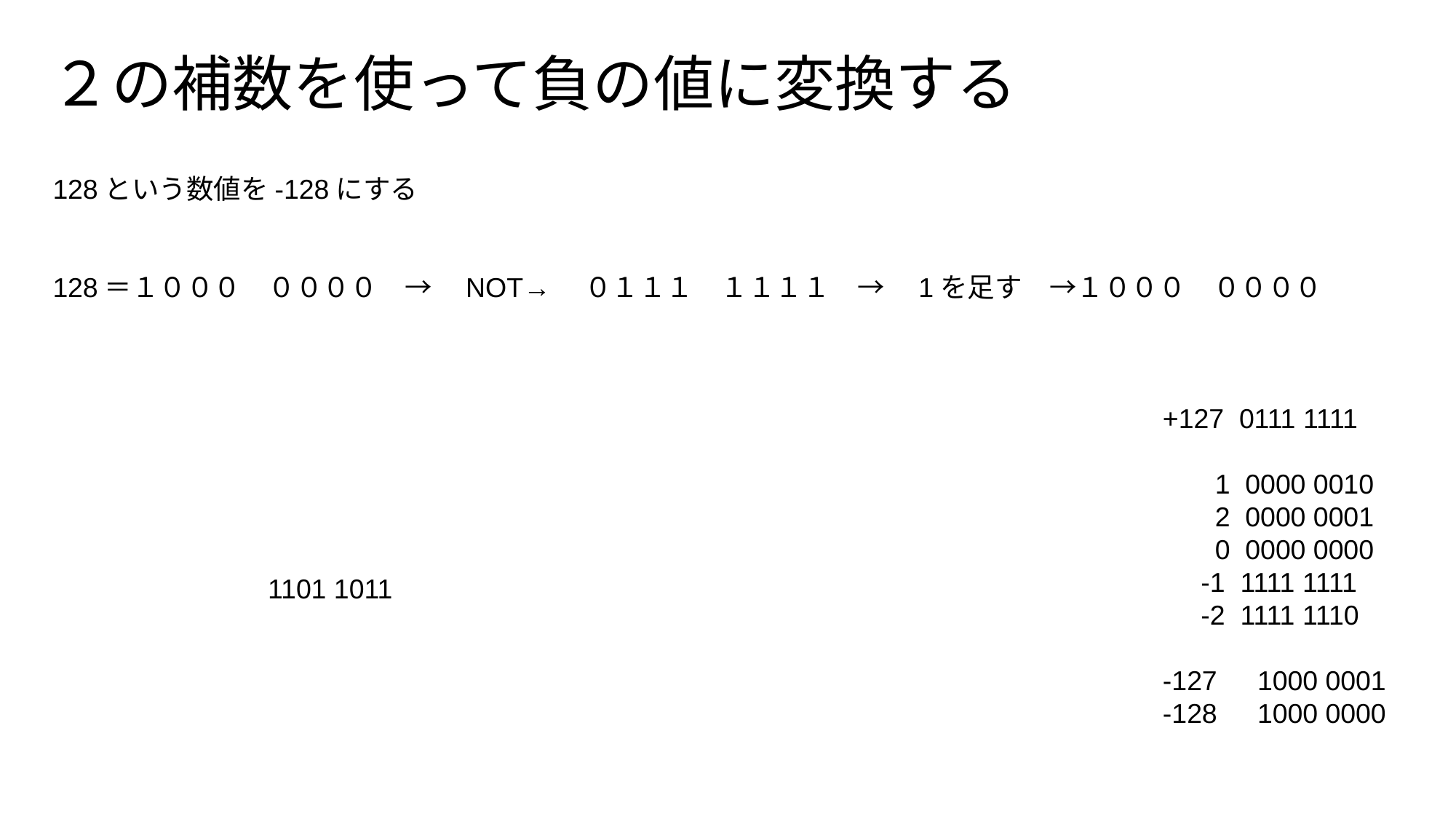

２の補数を使って負の値に変換する
128という数値を-128にする

128＝１０００　００００　→　NOT→　０１１１　１１１１　→　1を足す　→１０００　００００
+127  0111 1111

　   1  0000 0010
　   2  0000 0001
　   0  0000 0000
     -1  1111 1111
     -2  1111 1110

-127　1000 0001
-128　1000 0000
1101 1011